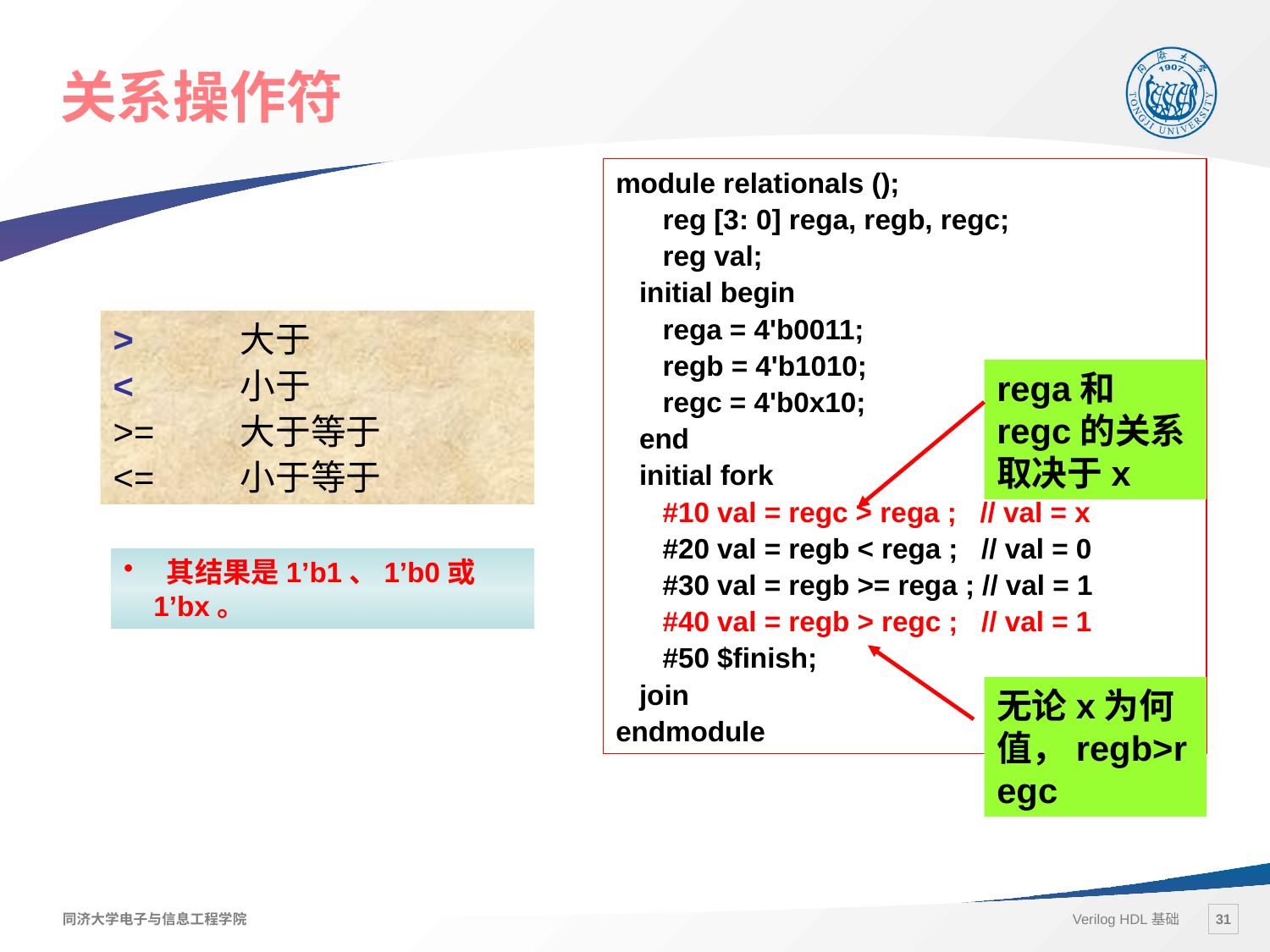

# 关系操作符
module relationals ();
      reg [3: 0] rega, regb, regc;
      reg val;
   initial begin
      rega = 4'b0011;
      regb = 4'b1010;
      regc = 4'b0x10;
   end
   initial fork
      #10 val = regc > rega ;   // val = x
      #20 val = regb < rega ;   // val = 0
      #30 val = regb >= rega ; // val = 1
      #40 val = regb > regc ;   // val = 1
      #50 $finish;
   join
endmodule
>	大于
<	小于
>=	大于等于
<=	小于等于
rega和regc的关系取决于x

 其结果是1’b1、1’b0或1’bx。

无论x为何值，regb>regc